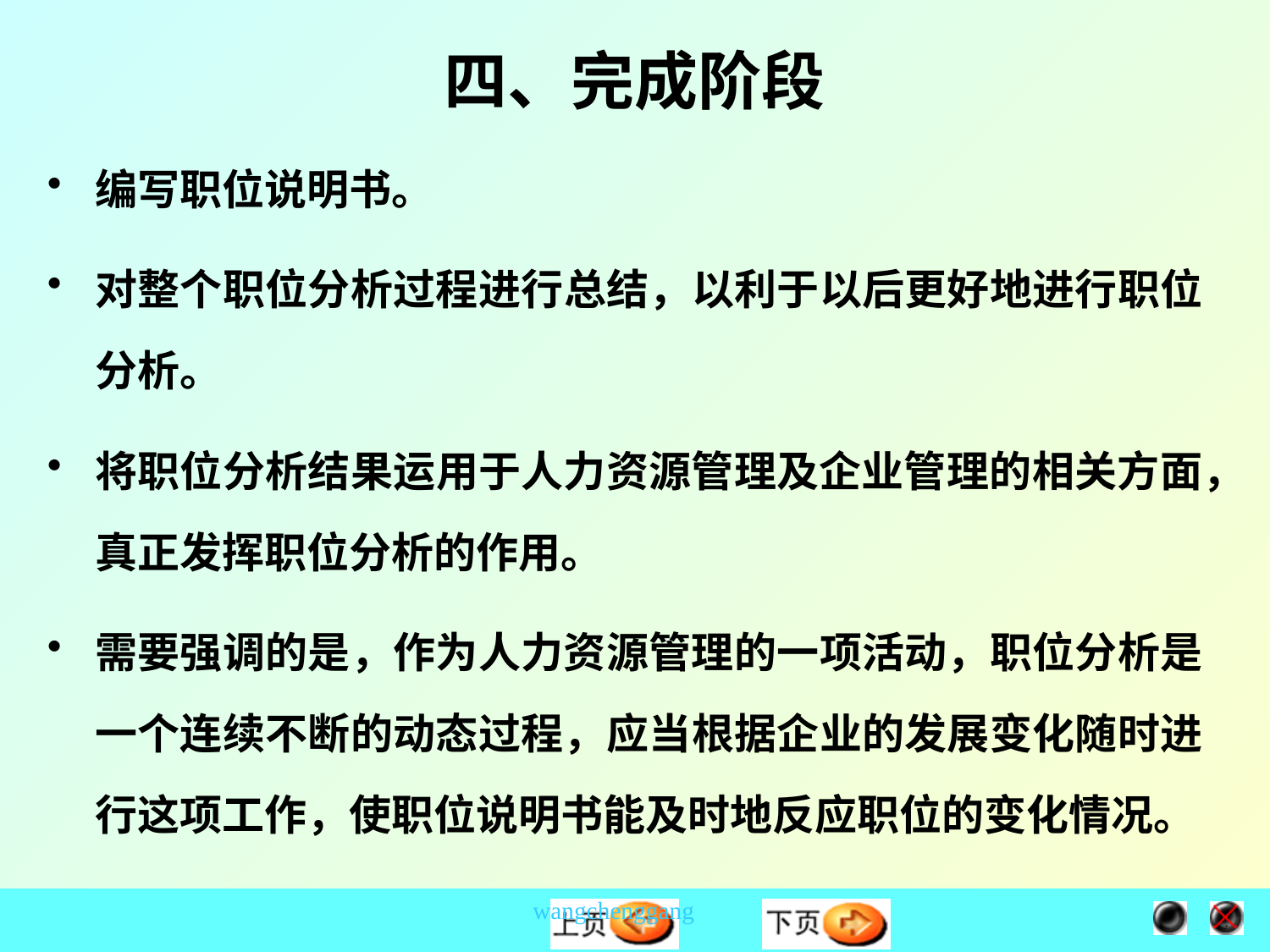

# 四、完成阶段
编写职位说明书。
对整个职位分析过程进行总结，以利于以后更好地进行职位分析。
将职位分析结果运用于人力资源管理及企业管理的相关方面，真正发挥职位分析的作用。
需要强调的是，作为人力资源管理的一项活动，职位分析是一个连续不断的动态过程，应当根据企业的发展变化随时进行这项工作，使职位说明书能及时地反应职位的变化情况。

wangchenggang